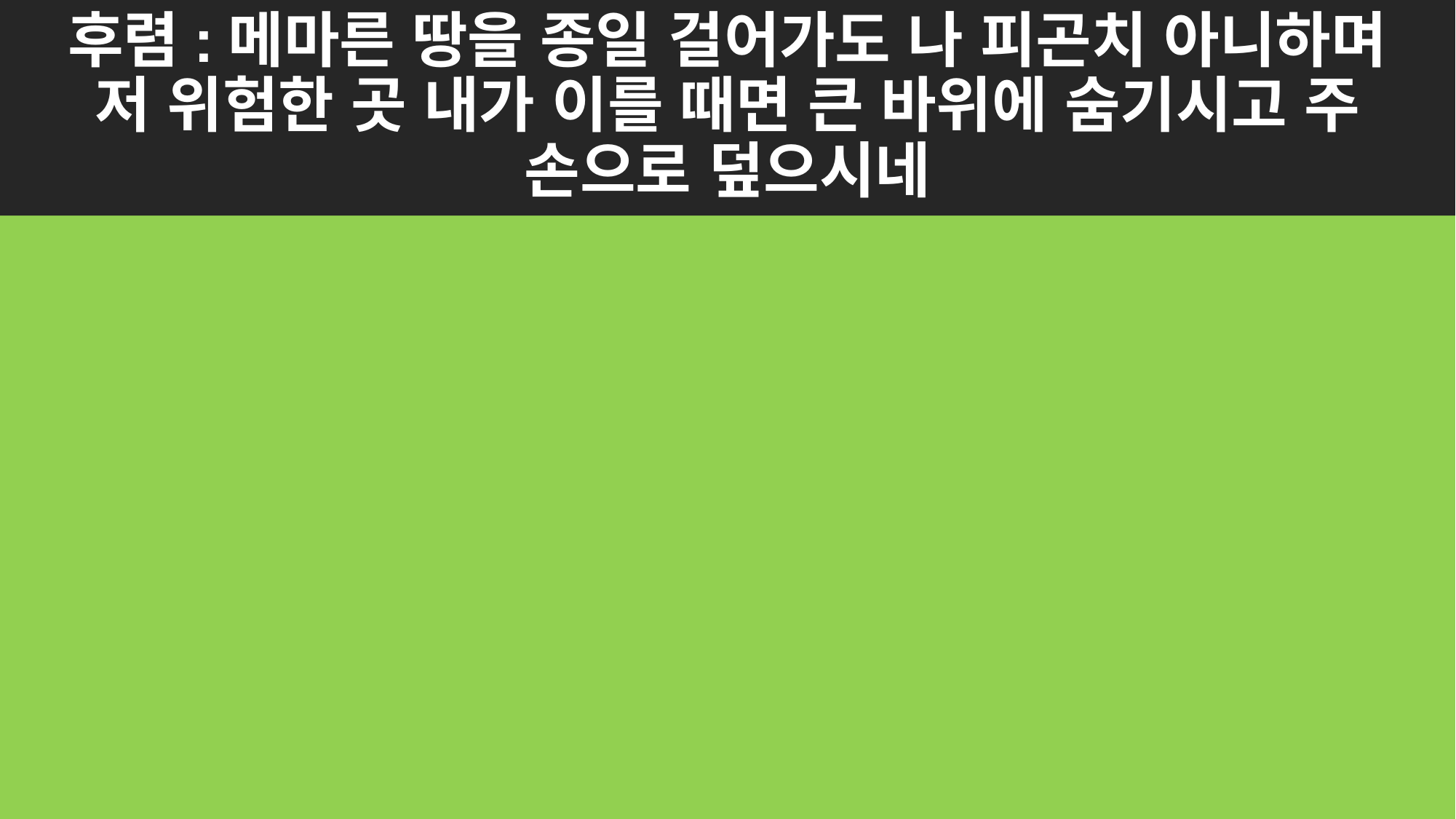

# 후렴:메마른 땅을 종일 걸어가도 나 피곤치 아니하며 저 위험한 곳 내가 이를 때면 큰 바위에 숨기시고 주 손으로 덮으시네